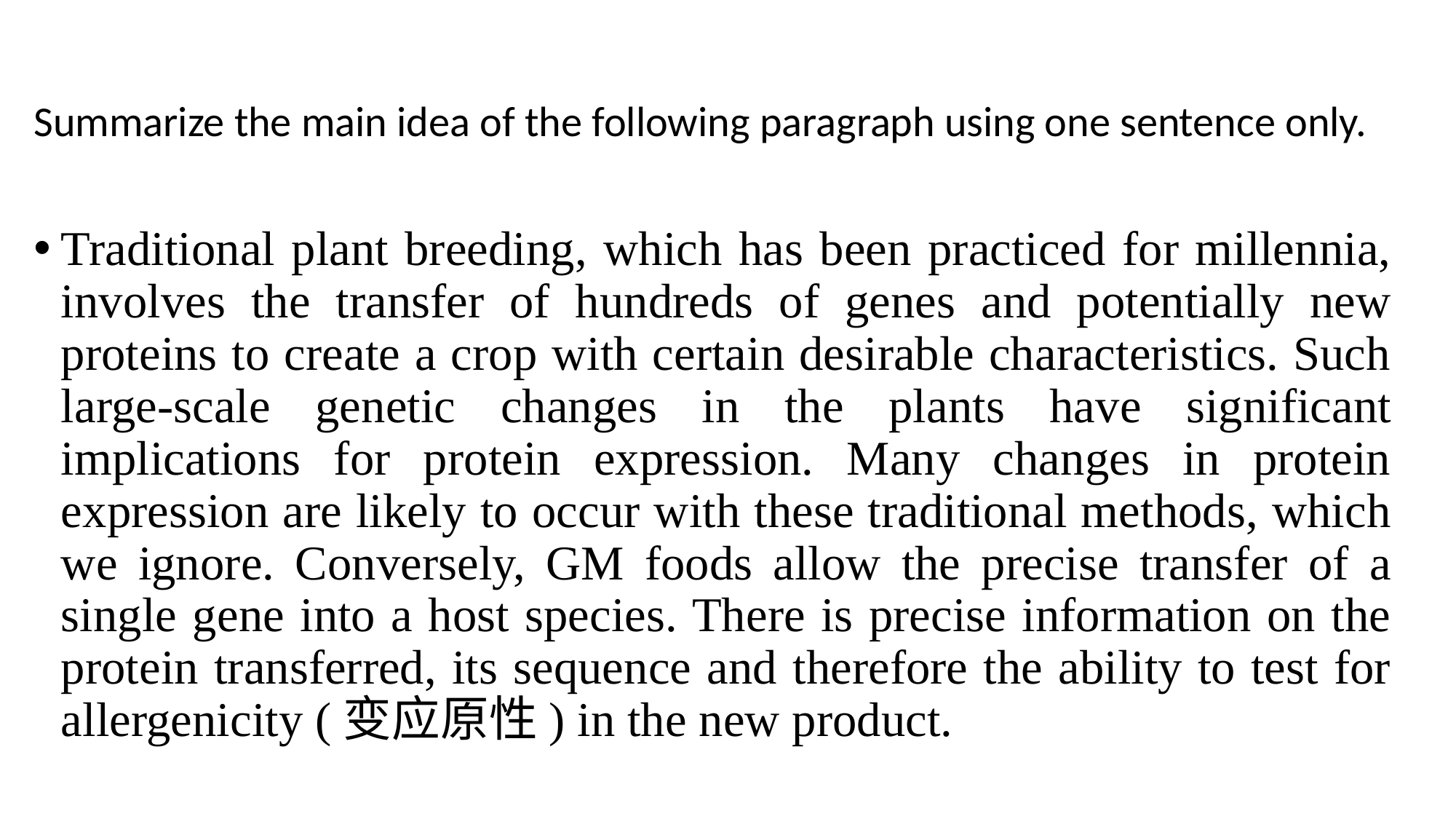

# Summarize the main idea of the following paragraph using one sentence only.
Traditional plant breeding, which has been practiced for millennia, involves the transfer of hundreds of genes and potentially new proteins to create a crop with certain desirable characteristics. Such large-scale genetic changes in the plants have significant implications for protein expression. Many changes in protein expression are likely to occur with these traditional methods, which we ignore. Conversely, GM foods allow the precise transfer of a single gene into a host species. There is precise information on the protein transferred, its sequence and therefore the ability to test for allergenicity (变应原性) in the new product.